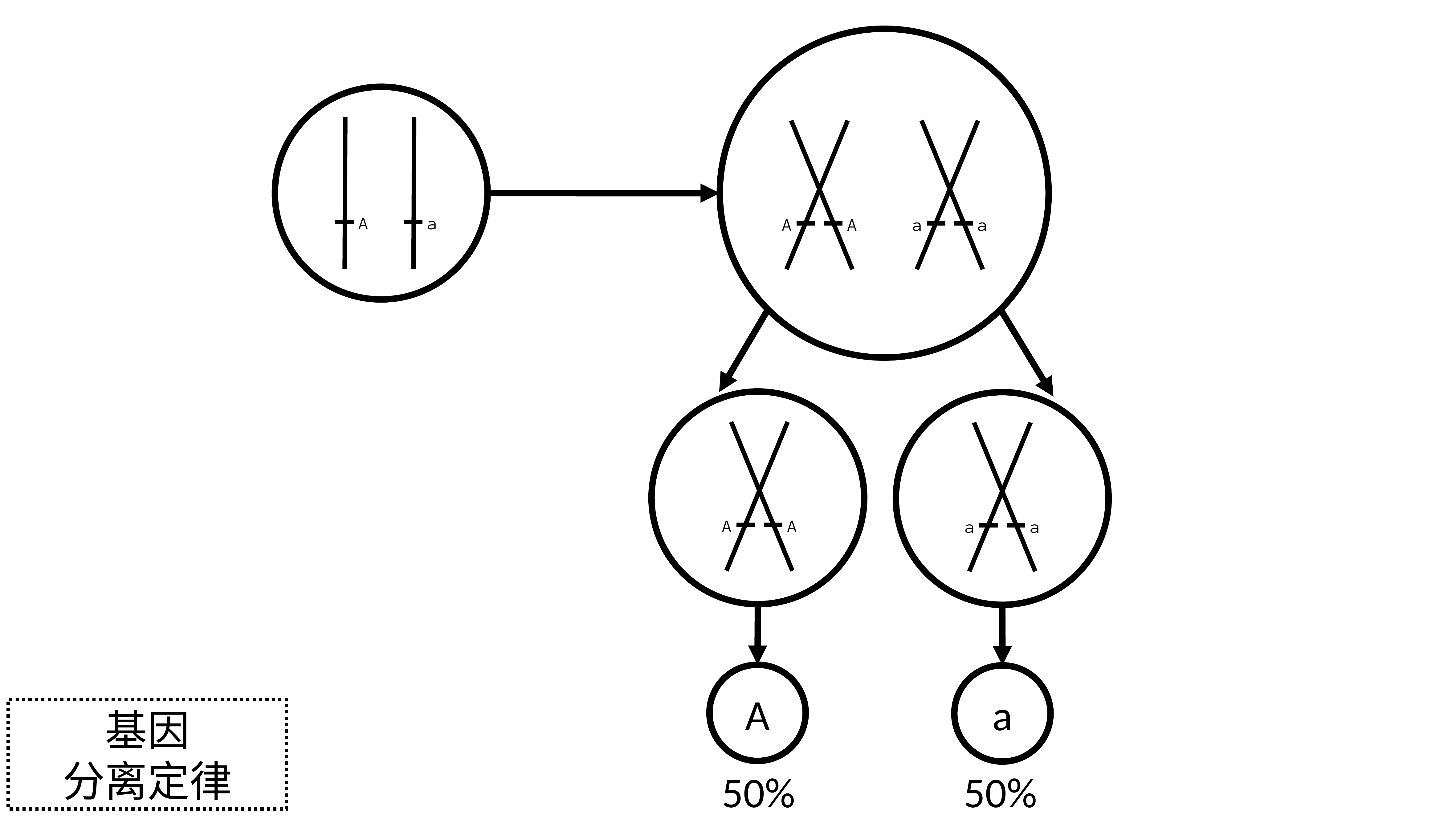

A
a
A
A
a
a

A
A
a
a
A
a
基因
分离定律
50%
50%